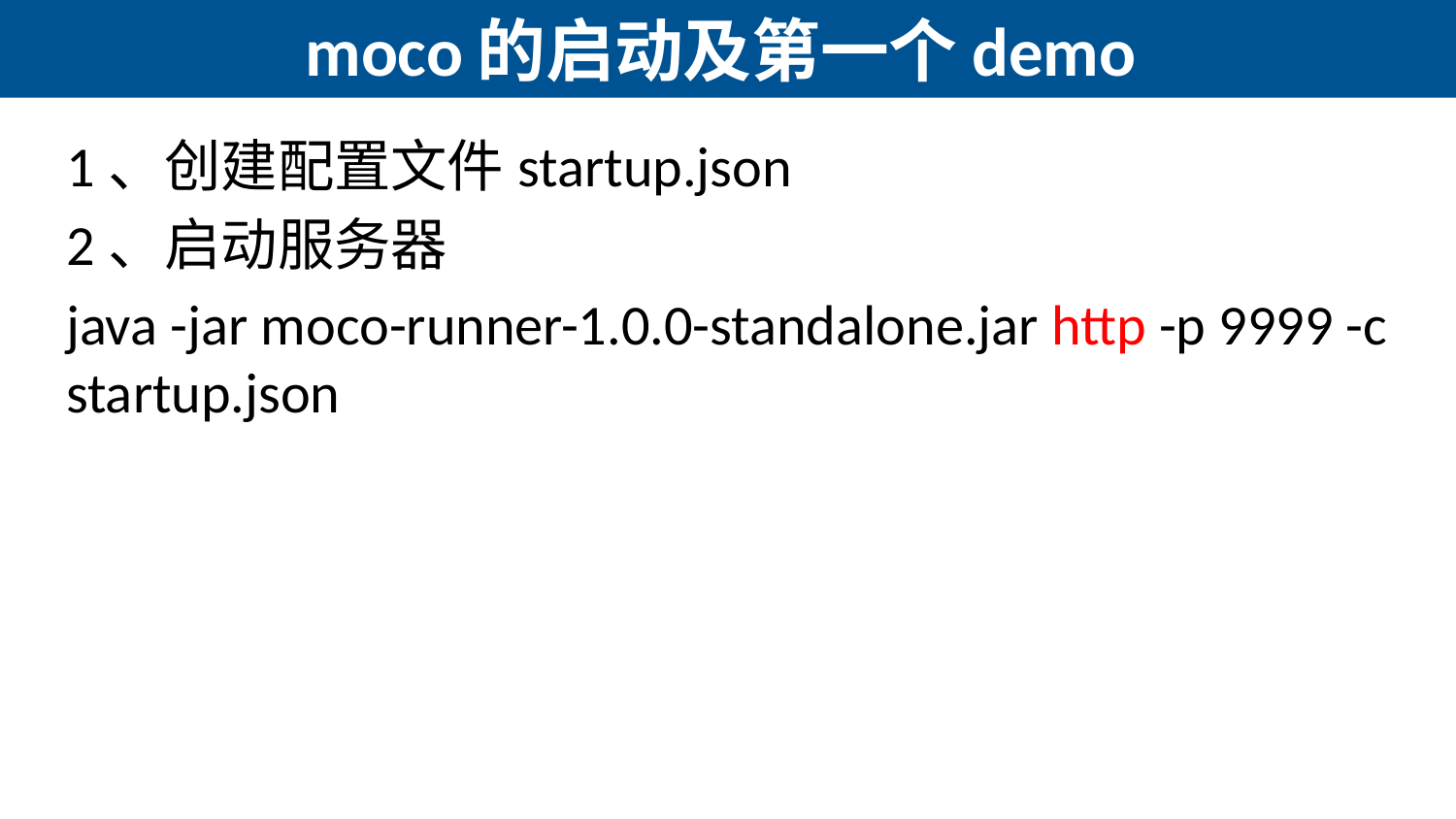

# moco的启动及第一个demo
1、创建配置文件startup.json
2、启动服务器
java -jar moco-runner-1.0.0-standalone.jar http -p 9999 -c startup.json